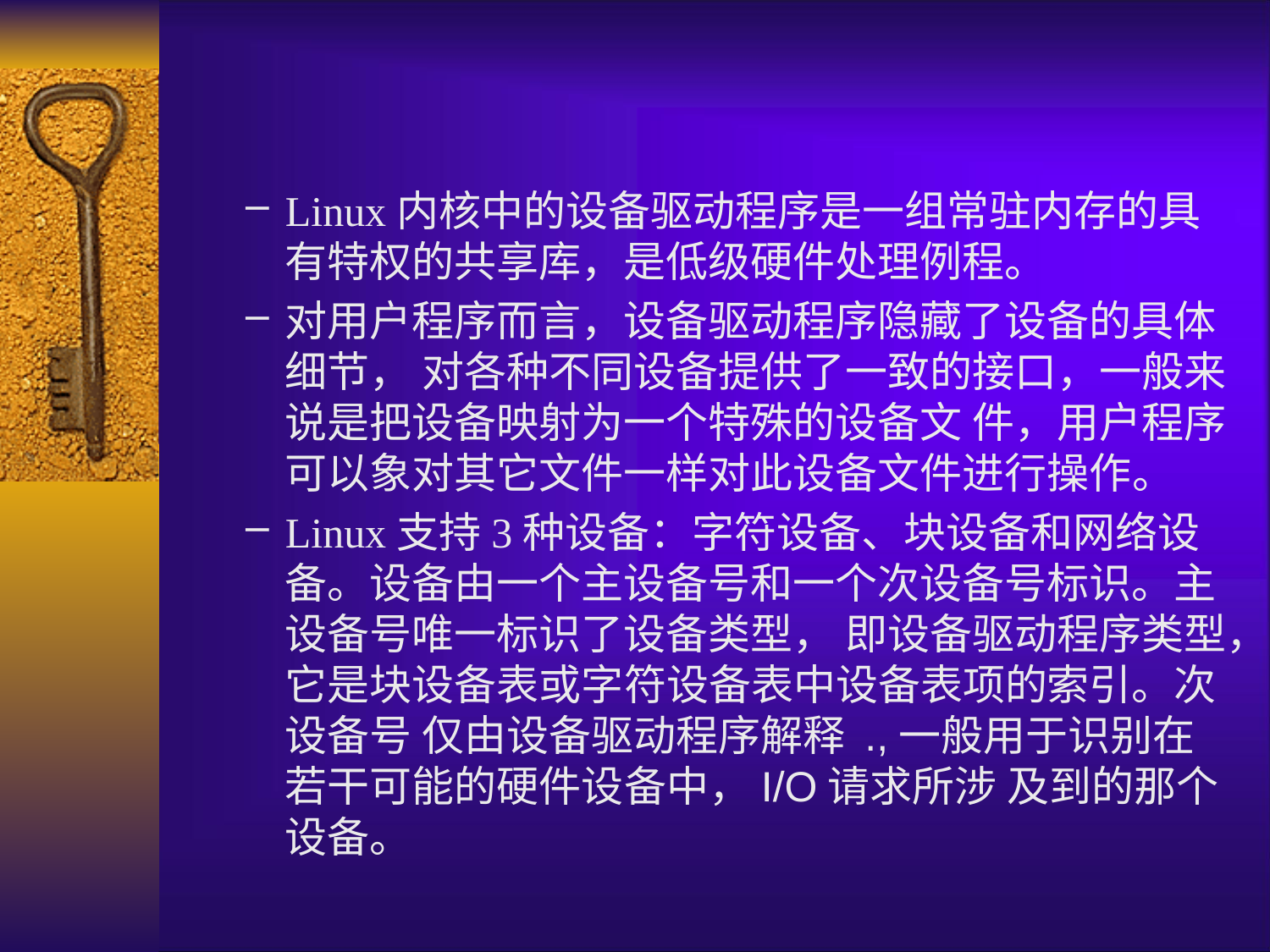

Linux内核中的设备驱动程序是一组常驻内存的具有特权的共享库，是低级硬件处理例程。
对用户程序而言，设备驱动程序隐藏了设备的具体细节， 对各种不同设备提供了一致的接口，一般来说是把设备映射为一个特殊的设备文 件，用户程序可以象对其它文件一样对此设备文件进行操作。
Linux支持3种设备：字符设备、块设备和网络设备。设备由一个主设备号和一个次设备号标识。主设备号唯一标识了设备类型， 即设备驱动程序类型，它是块设备表或字符设备表中设备表项的索引。次设备号 仅由设备驱动程序解释 .,一般用于识别在若干可能的硬件设备中，I/O请求所涉 及到的那个设备。